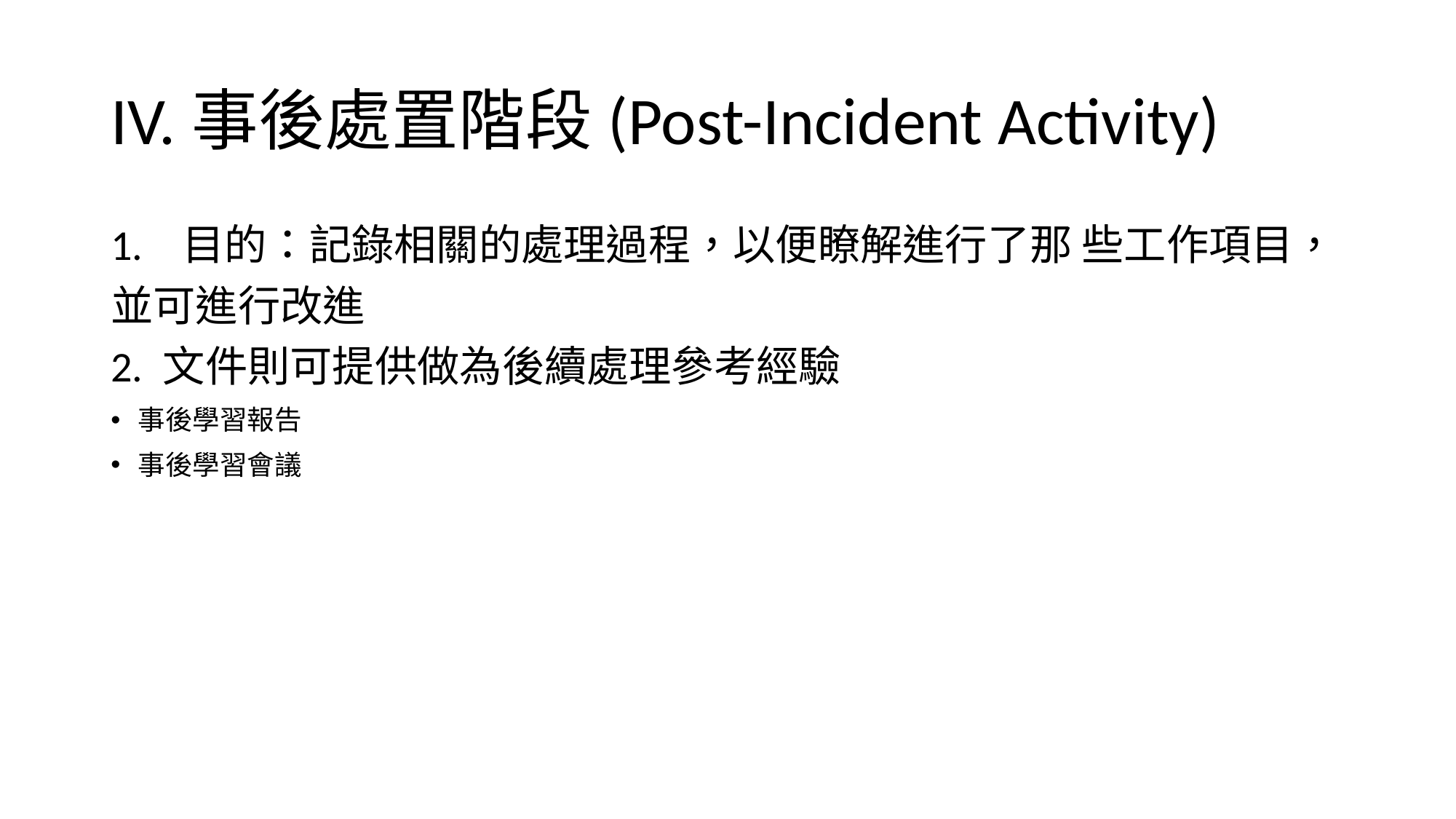

# IV.事後處置階段(Post-Incident Activity)
1.   目的：記錄相關的處理過程，以便瞭解進行了那 些工作項目，
並可進行改進
2. 文件則可提供做為後續處理參考經驗
事後學習報告
事後學習會議